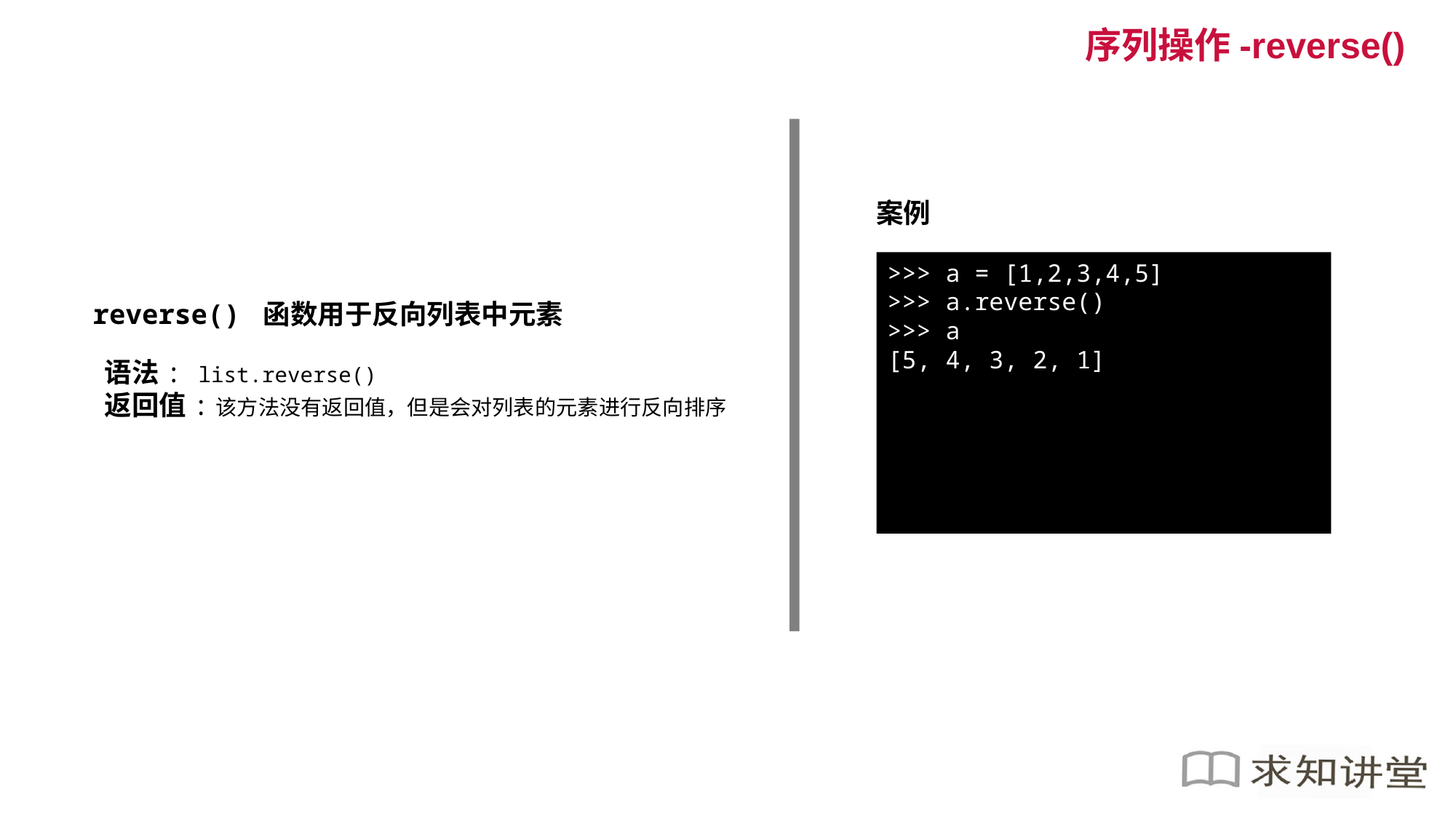

序列操作-reverse()

案例
>>> a = [1,2,3,4,5]
>>> a.reverse()
>>> a
[5, 4, 3, 2, 1]
reverse() 函数用于反向列表中元素
语法: list.reverse()
返回值:该方法没有返回值，但是会对列表的元素进行反向排序